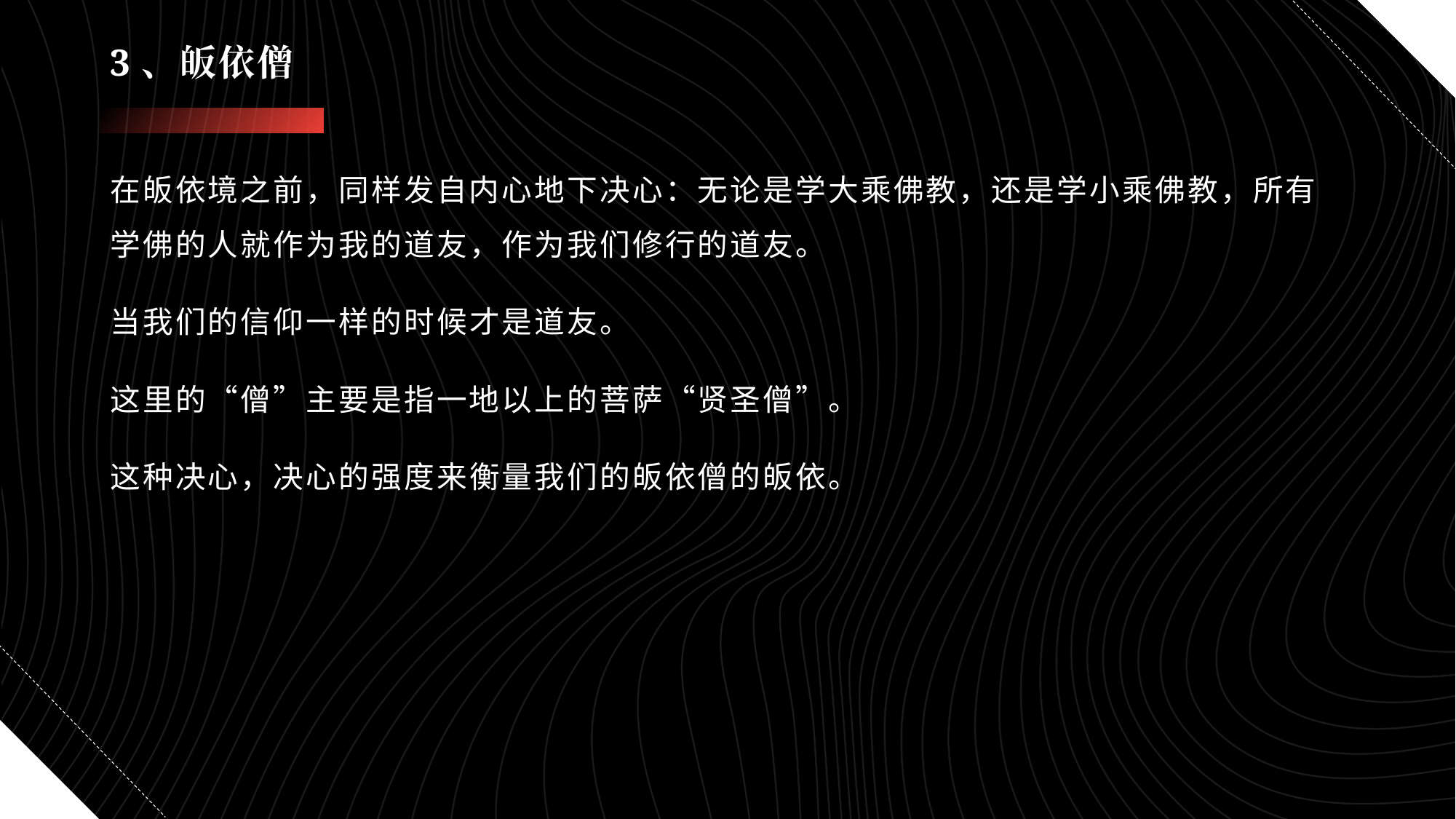

# 3、皈依僧
在皈依境之前，同样发自内心地下决心：无论是学大乘佛教，还是学小乘佛教，所有学佛的人就作为我的道友，作为我们修行的道友。
当我们的信仰一样的时候才是道友。
这里的“僧”主要是指一地以上的菩萨“贤圣僧”。
这种决心，决心的强度来衡量我们的皈依僧的皈依。